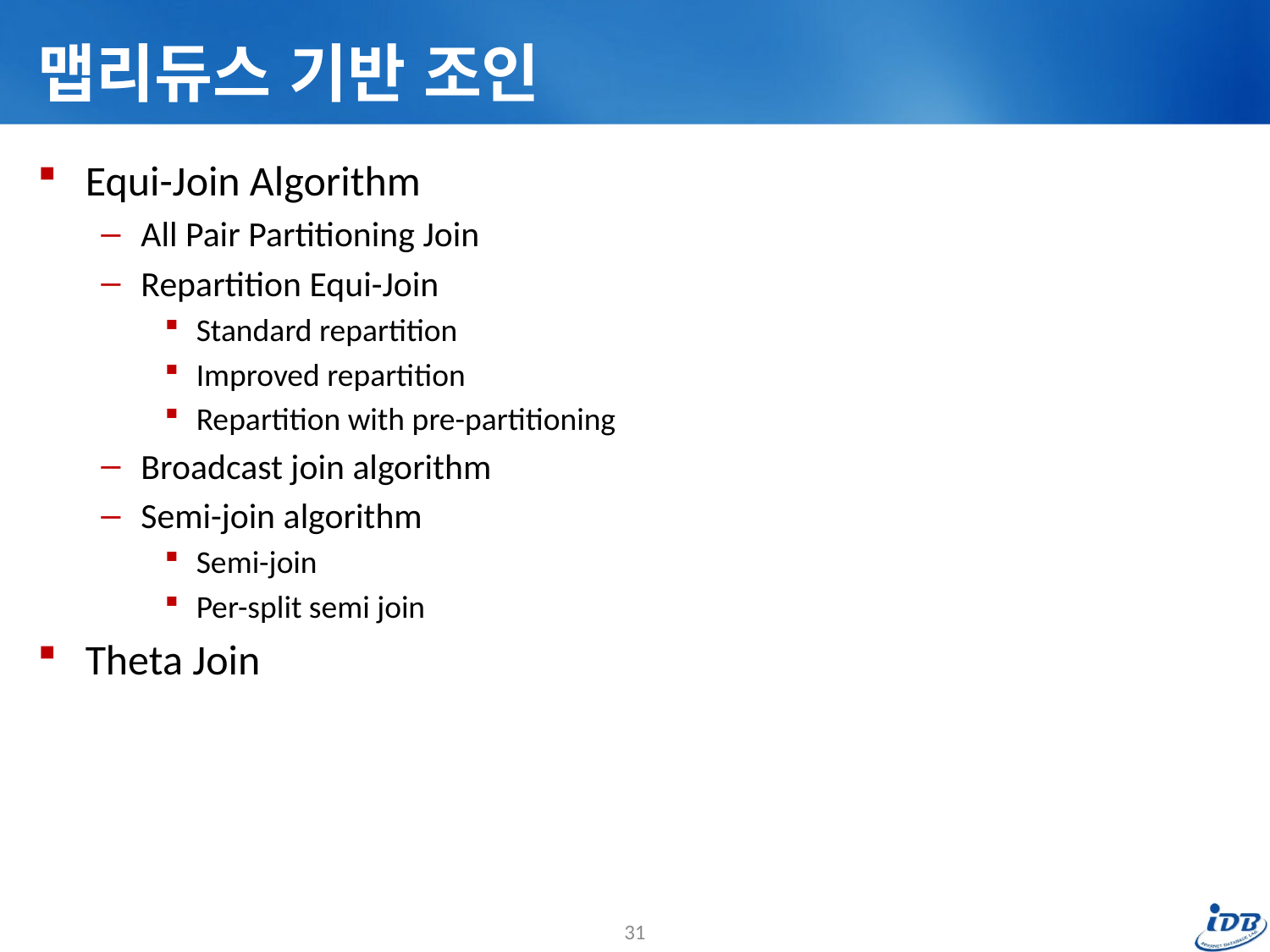

# 맵리듀스 기반 조인
Equi-Join Algorithm
All Pair Partitioning Join
Repartition Equi-Join
Standard repartition
Improved repartition
Repartition with pre-partitioning
Broadcast join algorithm
Semi-join algorithm
Semi-join
Per-split semi join
Theta Join
31